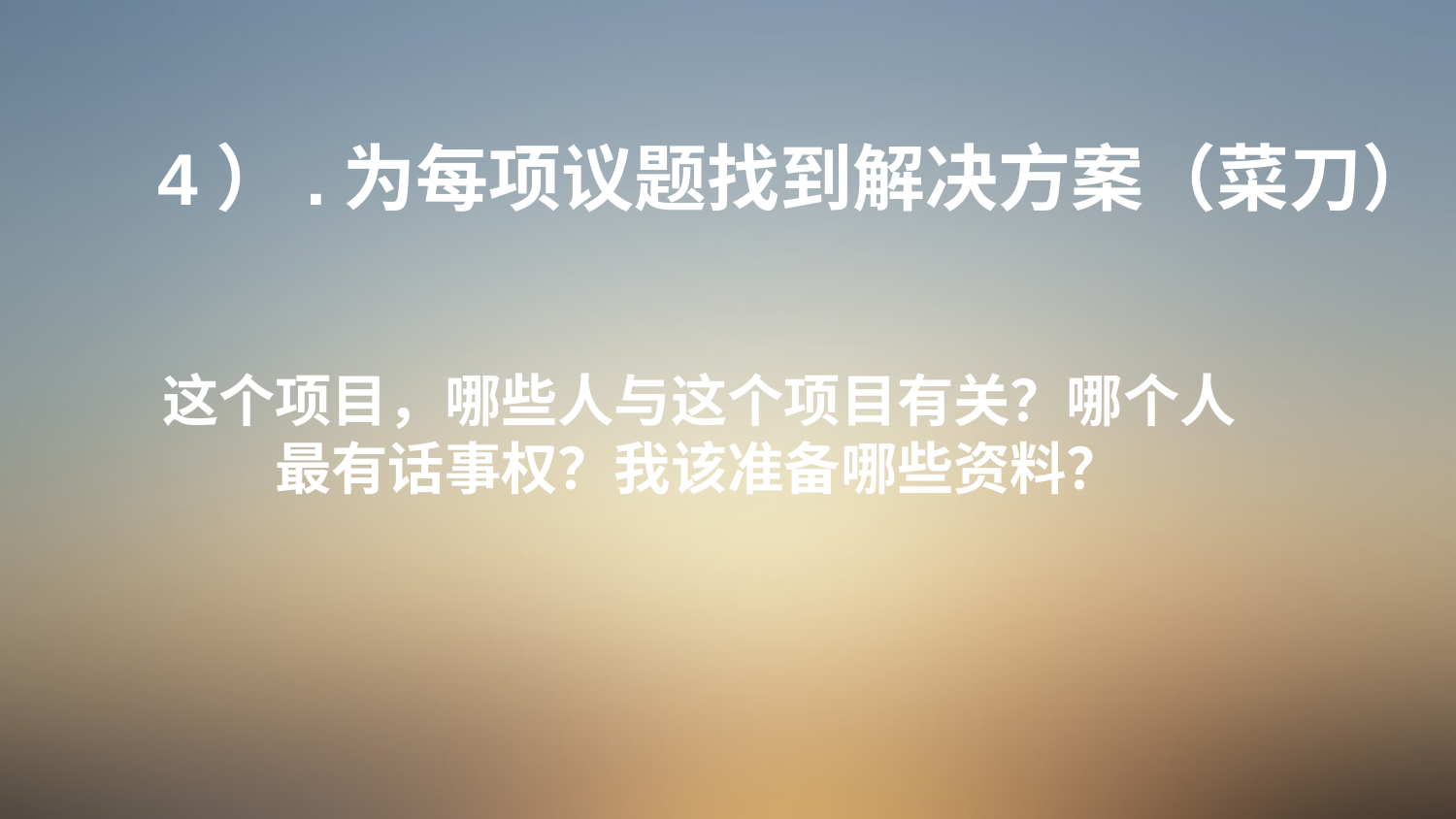

4）.为每项议题找到解决方案（菜刀）
这个项目，哪些人与这个项目有关？哪个人最有话事权？我该准备哪些资料？